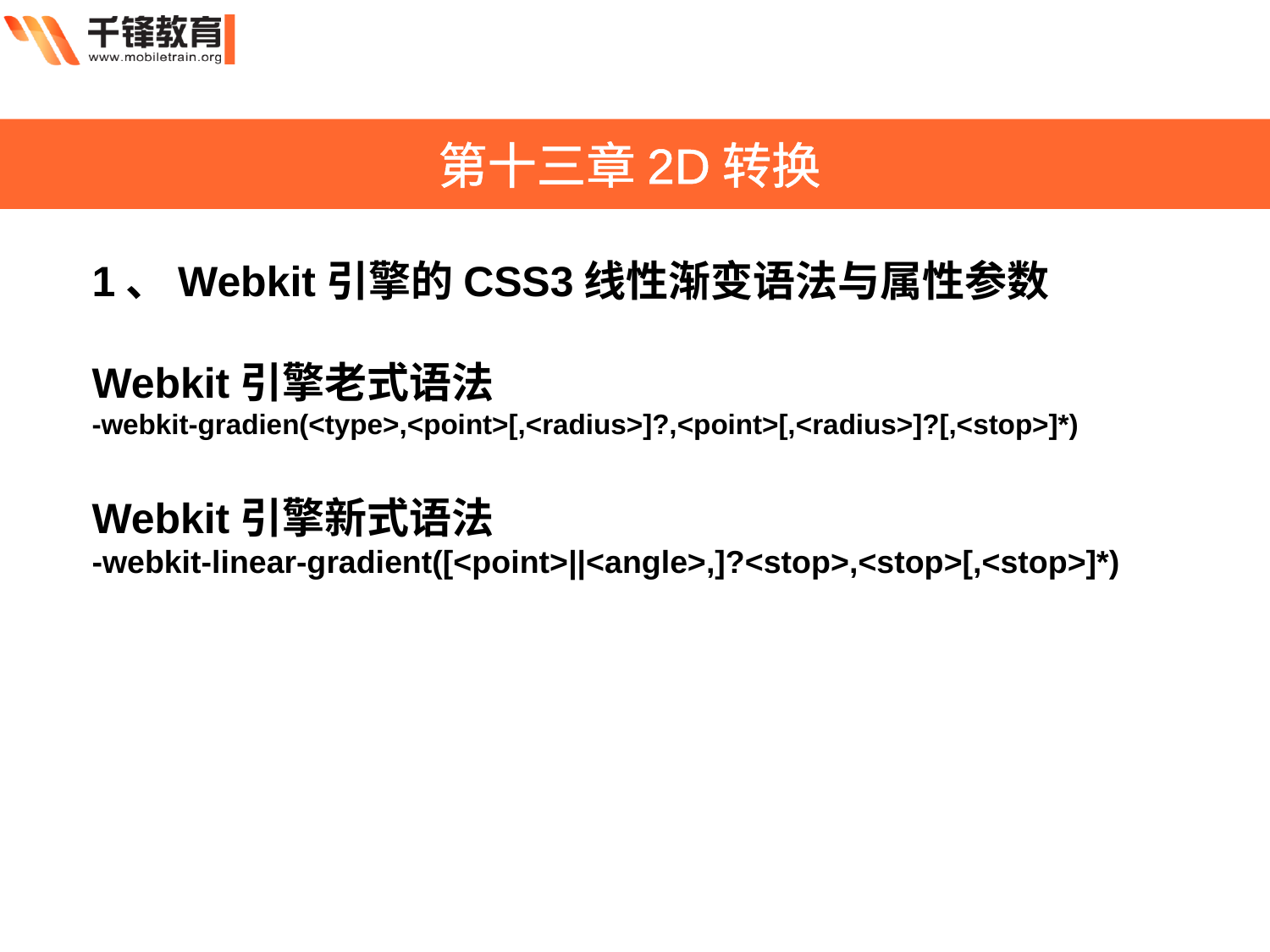

第十三章2D转换
1、Webkit引擎的CSS3线性渐变语法与属性参数

Webkit引擎老式语法
-webkit-gradien(<type>,<point>[,<radius>]?,<point>[,<radius>]?[,<stop>]*)

Webkit引擎新式语法
-webkit-linear-gradient([<point>||<angle>,]?<stop>,<stop>[,<stop>]*)